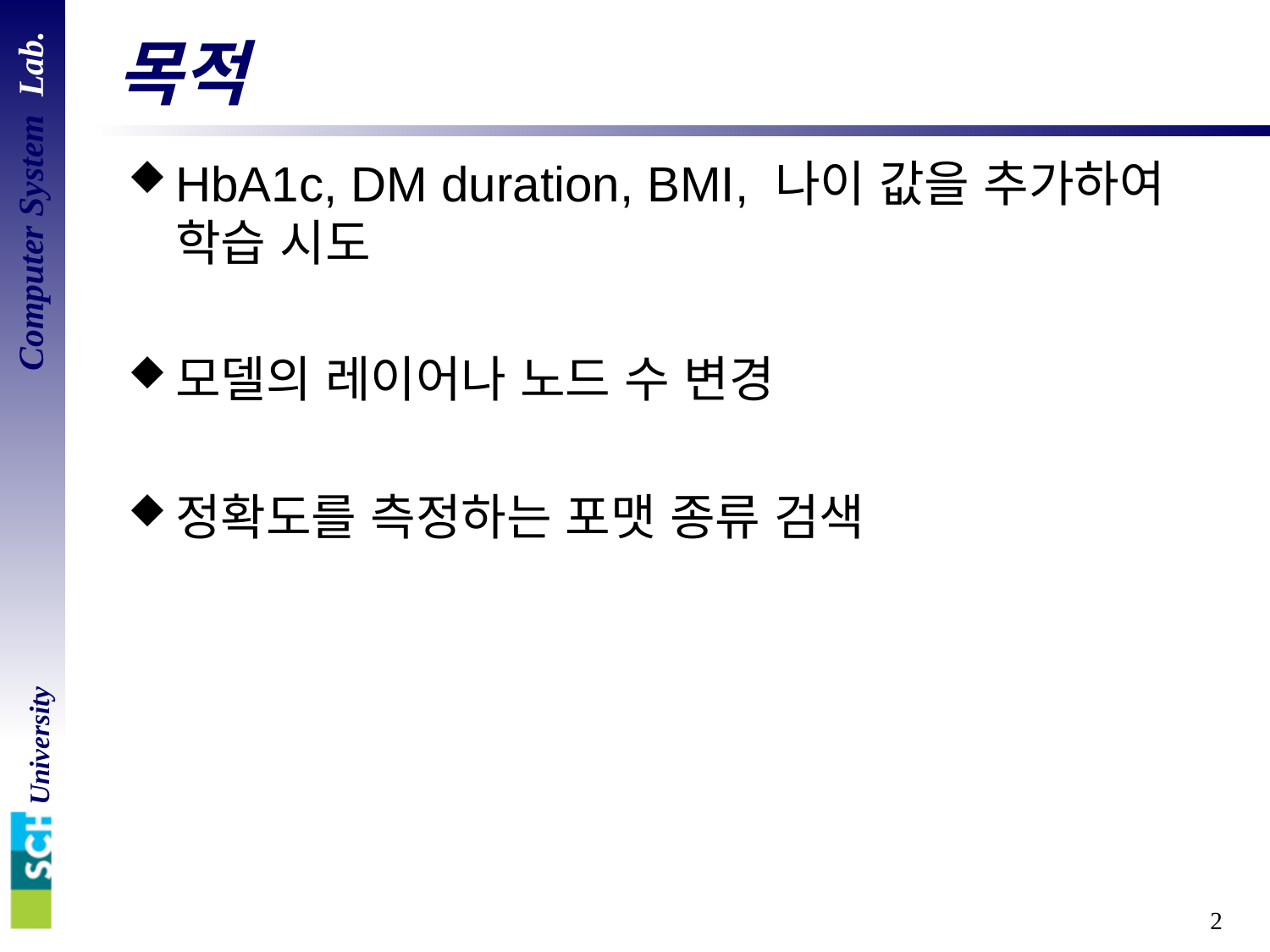

# 목적
HbA1c, DM duration, BMI, 나이 값을 추가하여 학습 시도

모델의 레이어나 노드 수 변경

정확도를 측정하는 포맷 종류 검색